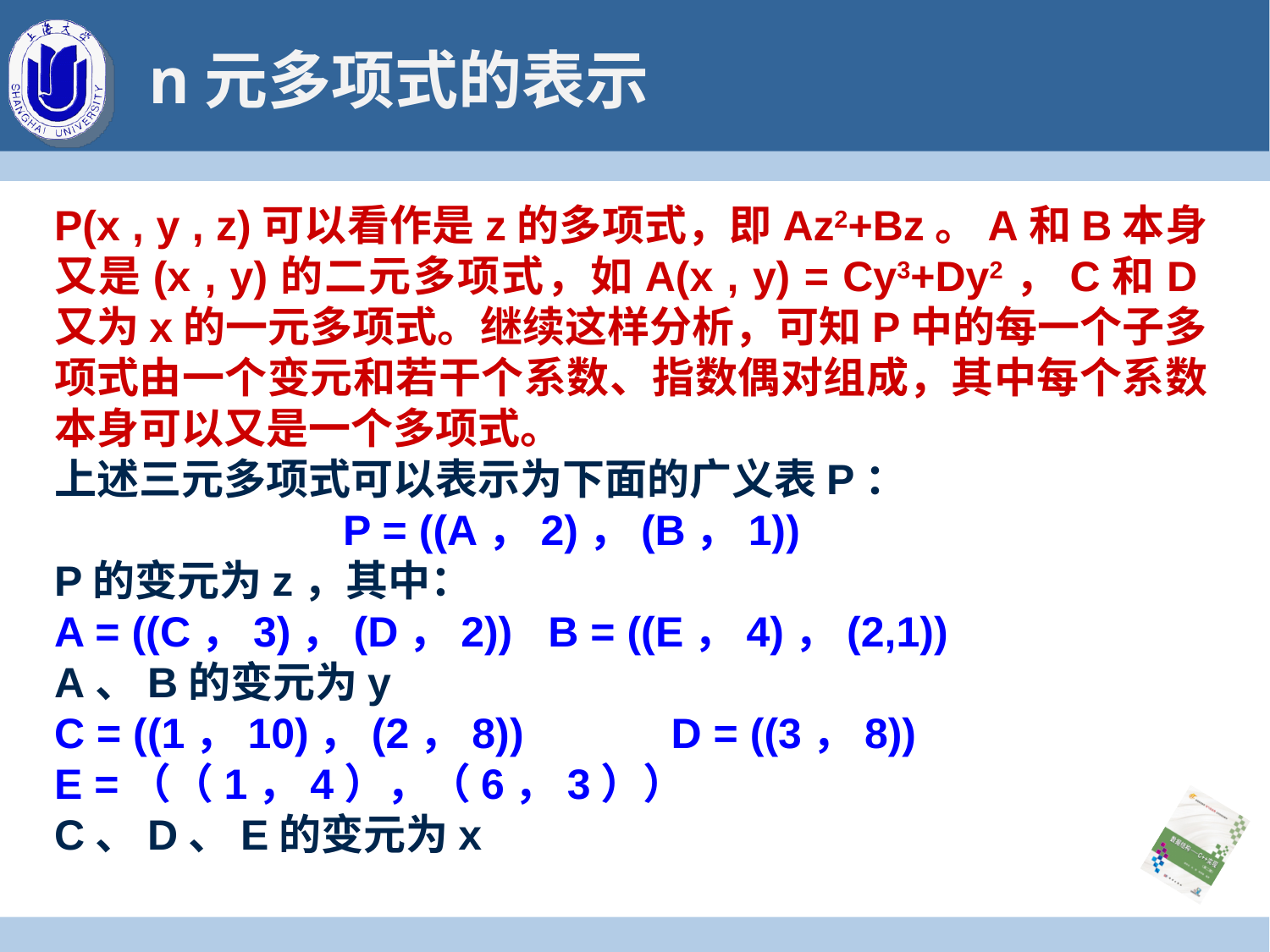

# n元多项式的表示
P(x , y , z)可以看作是z的多项式，即Az2+Bz。A和B本身又是(x , y)的二元多项式，如A(x , y) = Cy3+Dy2，C和D又为x的一元多项式。继续这样分析，可知P中的每一个子多项式由一个变元和若干个系数、指数偶对组成，其中每个系数本身可以又是一个多项式。
上述三元多项式可以表示为下面的广义表P：
P = ((A，2)，(B，1))
P的变元为z，其中：
A = ((C，3)，(D，2))   B = ((E，4)，(2,1))
A、B的变元为y
C = ((1，10)，(2，8))　　　D = ((3，8))
E =（（1，4），（6，3））
C、D、E的变元为x